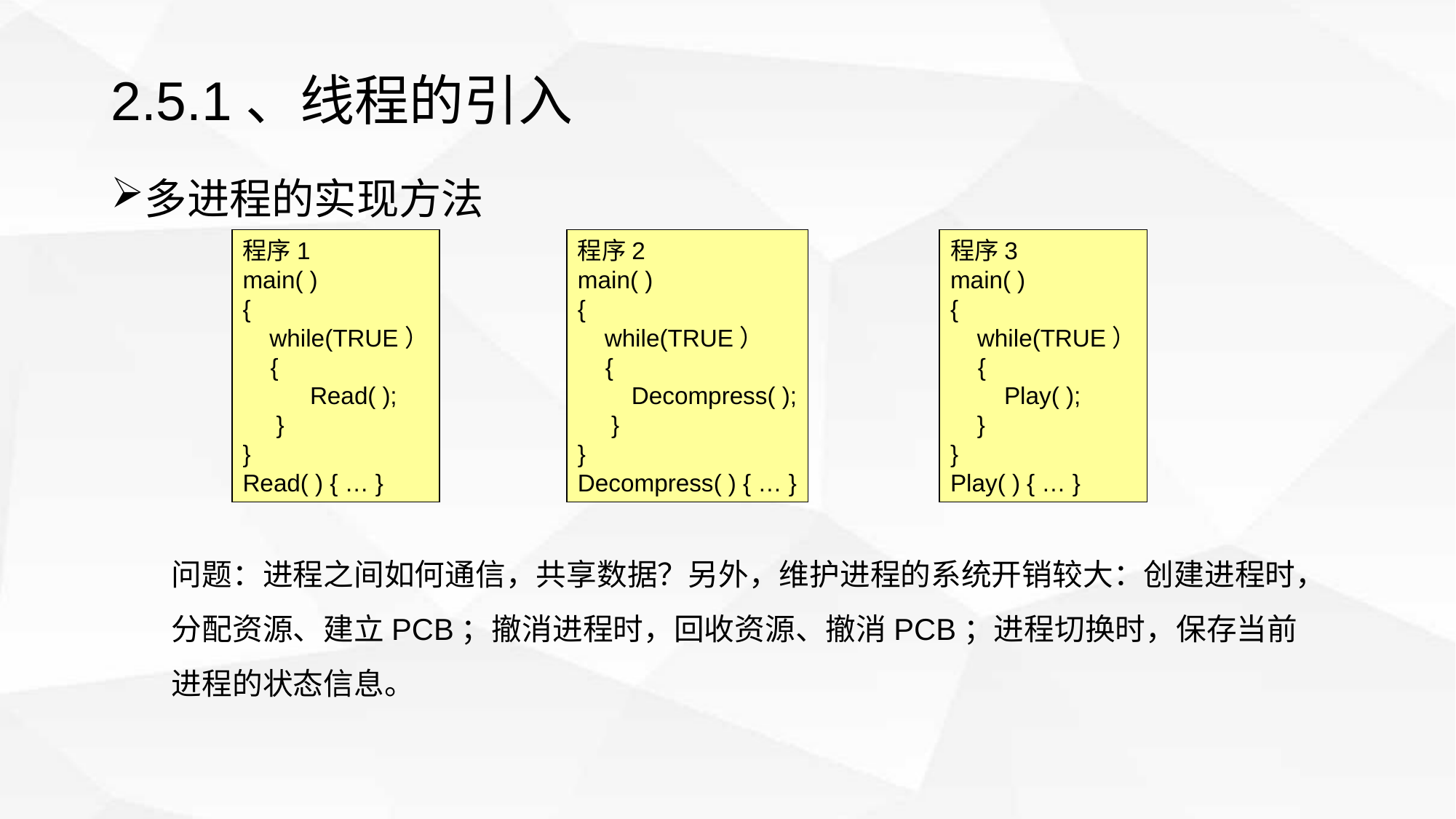

# 2.5.1、线程的引入
多进程的实现方法

程序1
main( )
{
    while(TRUE）
    {
          Read( );
     }
}
Read( ) { … }
程序2
main( )
{
    while(TRUE）
    {
        Decompress( );
     }
}
Decompress( ) { … }
程序3
main( )
{
    while(TRUE）
    {
        Play( );
    }
}
Play( ) { … }
问题：进程之间如何通信，共享数据？另外，维护进程的系统开销较大：创建进程时，分配资源、建立PCB；撤消进程时，回收资源、撤消PCB；进程切换时，保存当前进程的状态信息。